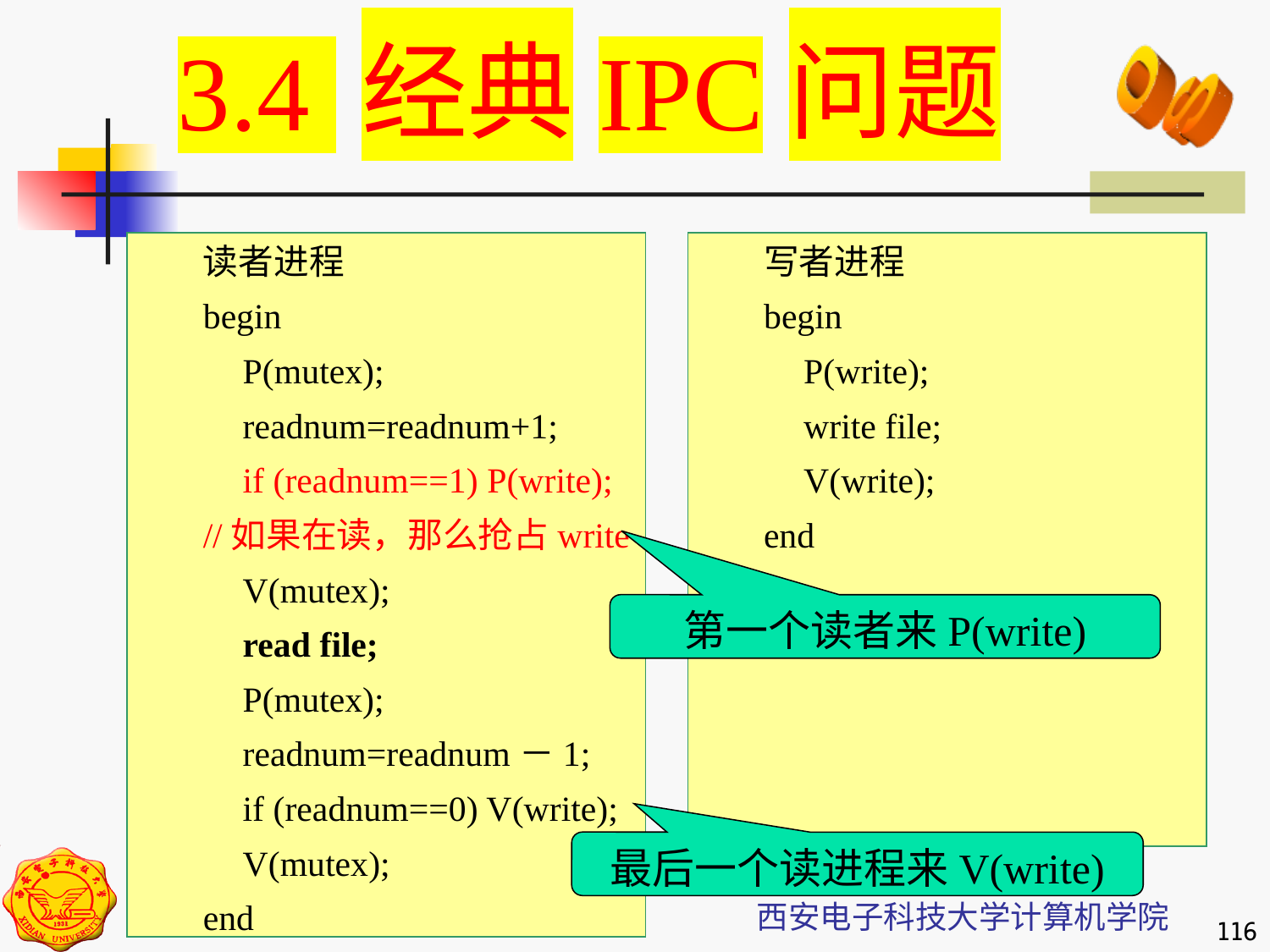

3.4 经典IPC问题
读者进程
begin
	P(mutex);
	readnum=readnum+1;
	if (readnum==1) P(write);
//如果在读，那么抢占write
	V(mutex);
	read file;
	P(mutex);
	readnum=readnum－1;
	if (readnum==0) V(write);
	V(mutex);
end
写者进程
begin
	P(write);
	write file;
	V(write);
end
第一个读者来P(write)
最后一个读进程来V(write)
116